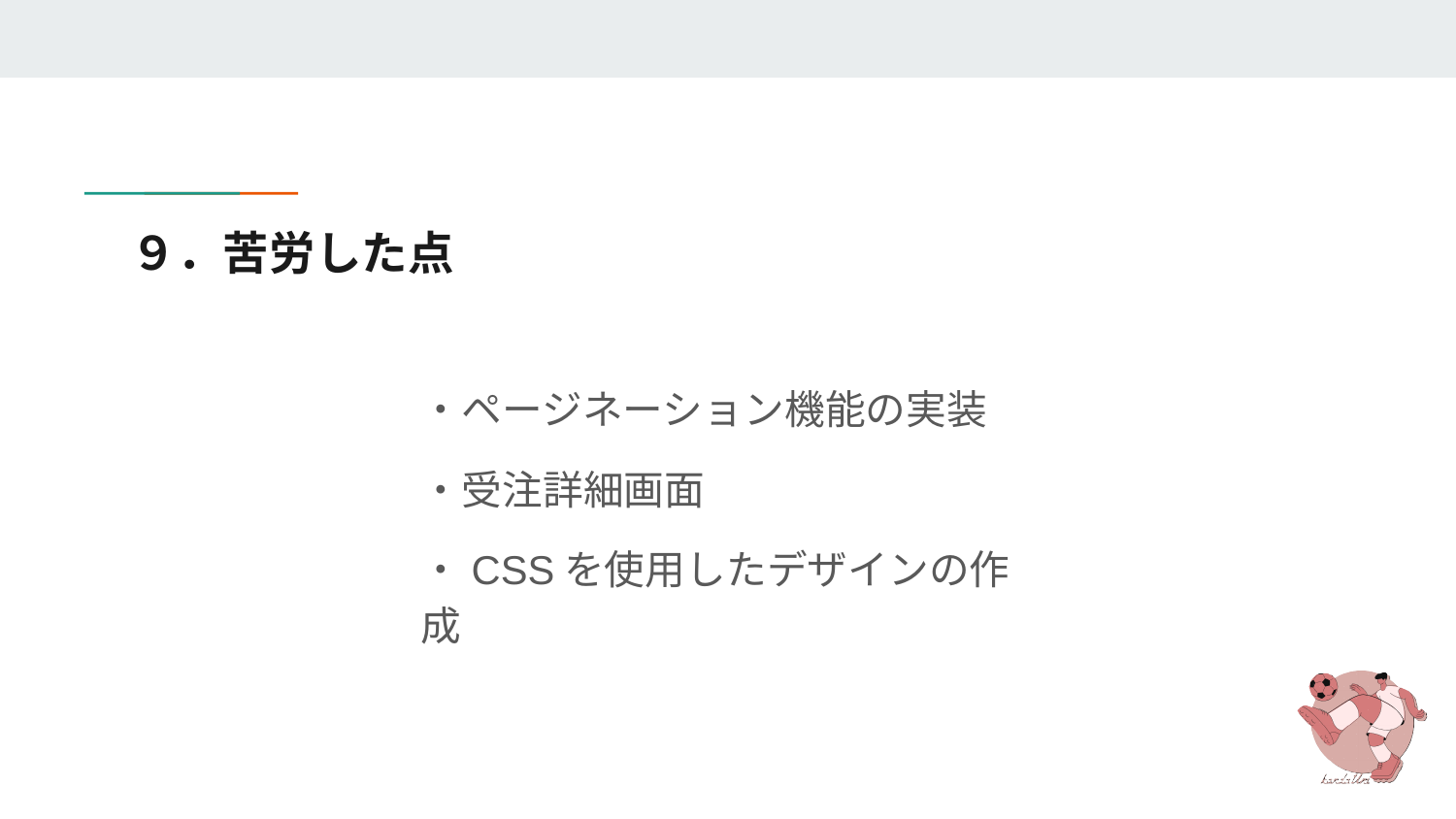

# ９．苦労した点
・ページネーション機能の実装
・受注詳細画面
・CSSを使用したデザインの作成